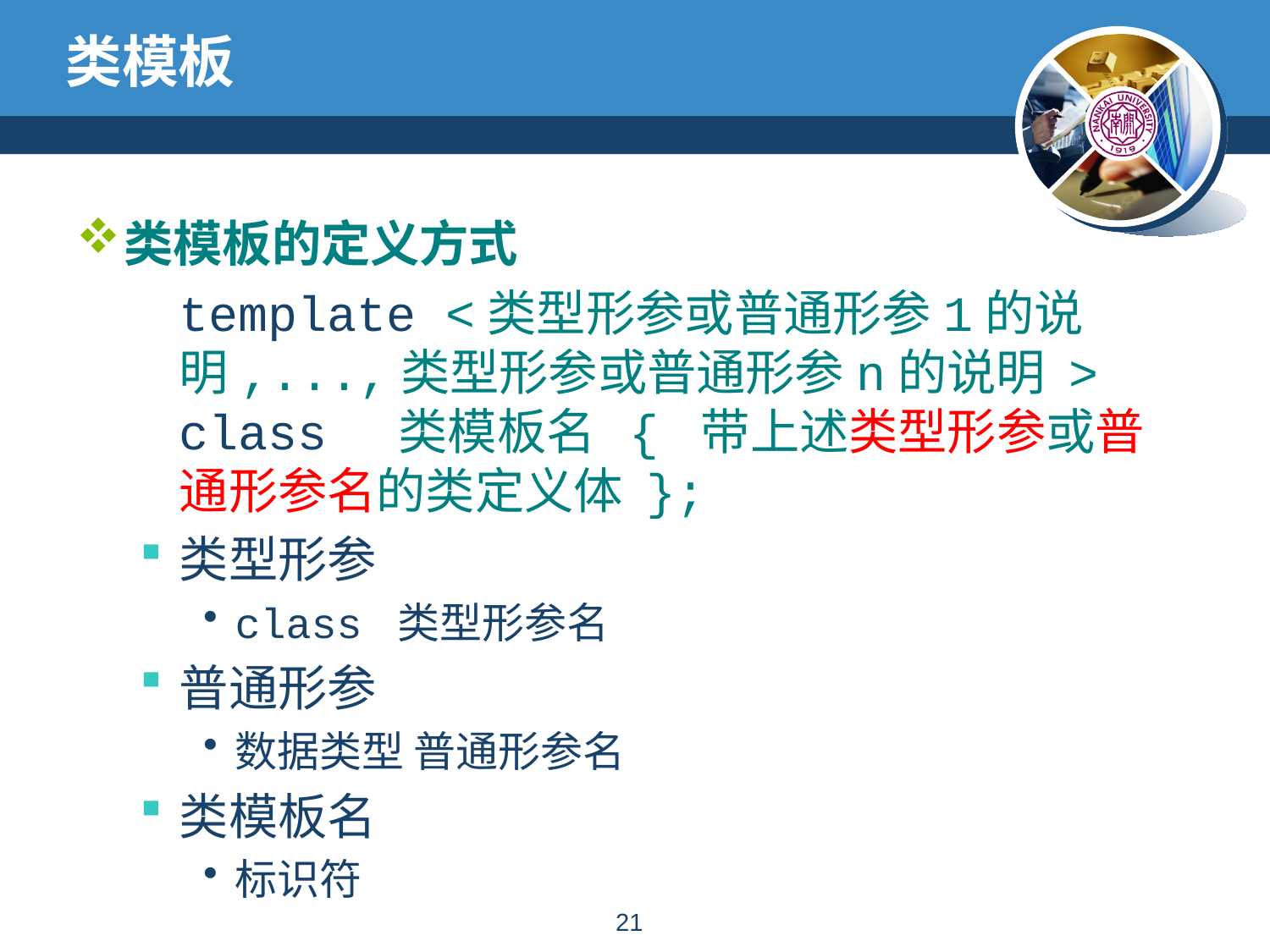

# 类模板
类模板的定义方式
	template <类型形参或普通形参1的说明,...,类型形参或普通形参n的说明 >  class  类模板名  { 带上述类型形参或普通形参名的类定义体 };
类型形参
class 类型形参名
普通形参
数据类型 普通形参名
类模板名
标识符
21